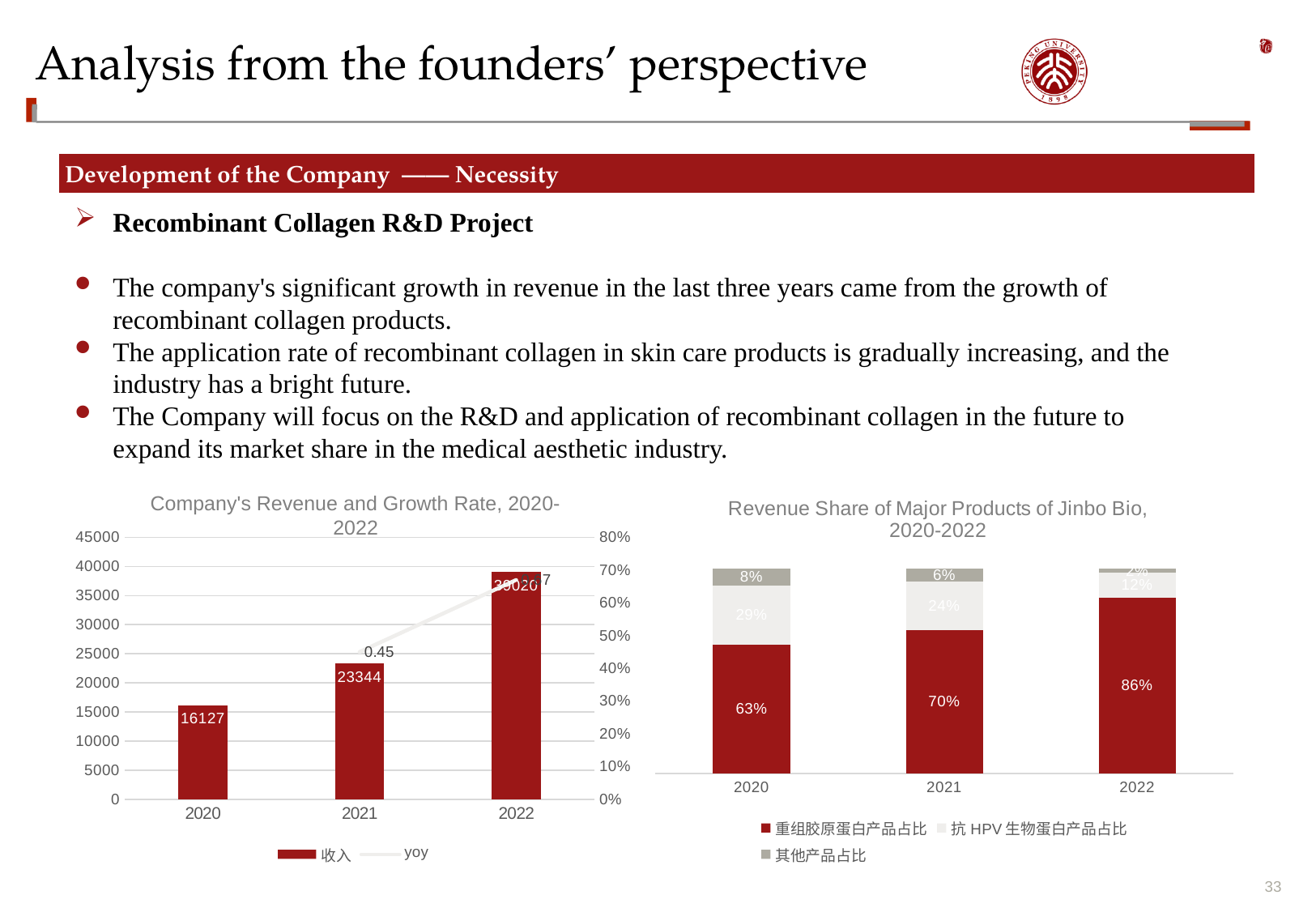

# Analysis from the founders’ perspective
Development of the Company  —— Necessity
Recombinant Collagen R&D Project

The company's significant growth in revenue in the last three years came from the growth of recombinant collagen products.
The application rate of recombinant collagen in skin care products is gradually increasing, and the industry has a bright future.
The Company will focus on the R&D and application of recombinant collagen in the future to expand its market share in the medical aesthetic industry.

Company's Revenue and Growth Rate, 2020-2022

### Chart: Revenue Share of Major Products of Jinbo Bio, 2020-2022

| Category | 重组胶原蛋白产品占比 | 抗HPV生物蛋白产品占比 | 其他产品占比 |
|---|---|---|---|
| 2020 | 0.63 | 0.29 | 0.08 |
| 2021 | 0.7 | 0.24 | 0.06 |
| 2022 | 0.86 | 0.12 | 0.02 |

### Chart

| Category | 收入 | yoy |
|---|---|---|
| 2020 | 16127.0 | None |
| 2021 | 23344.0 | 0.45 |
| 2022 | 39020.0 | 0.67 |